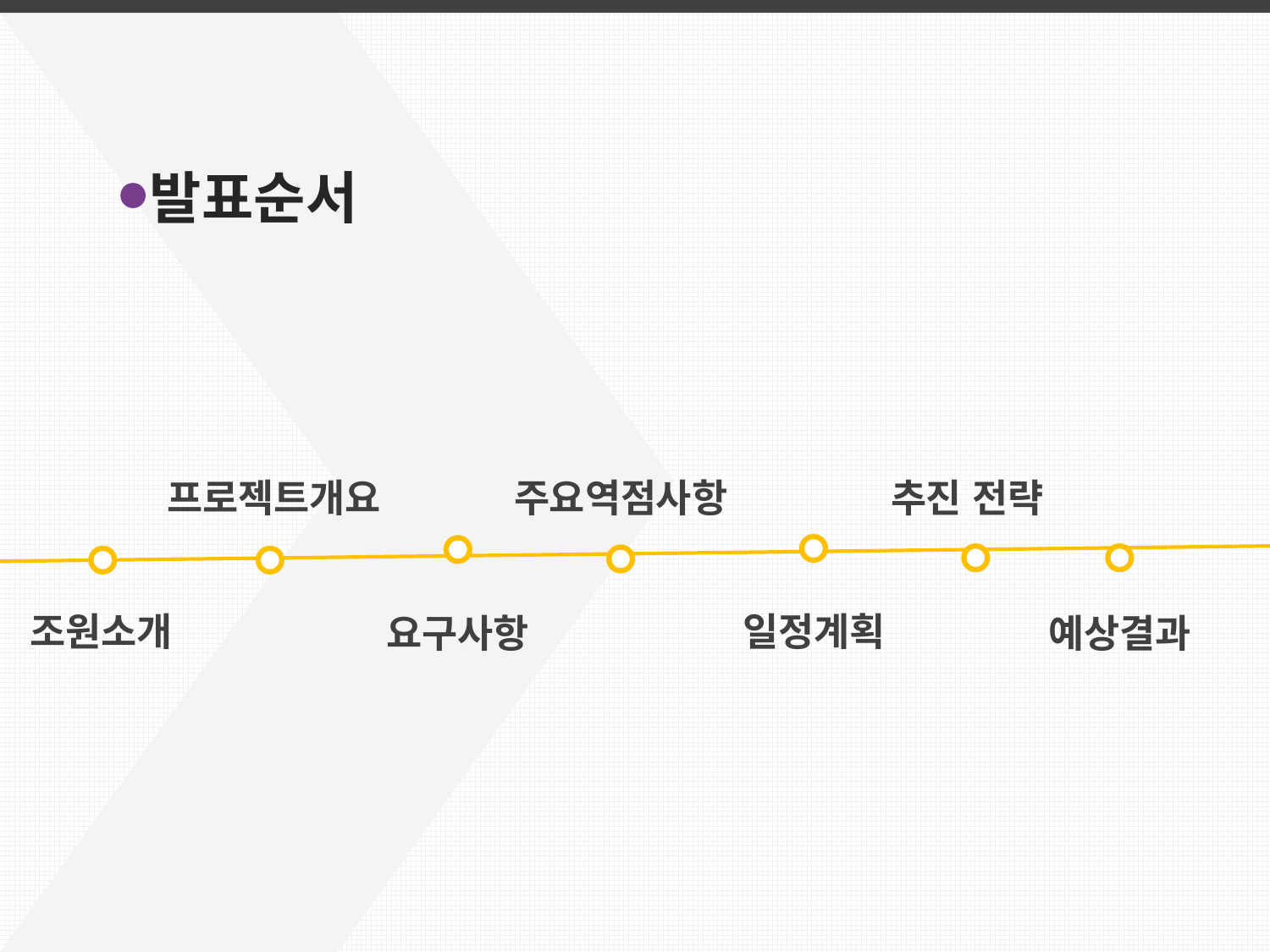

발표순서

추진 전략
프로젝트개요
주요역점사항

조원소개
일정계획
요구사항
예상결과